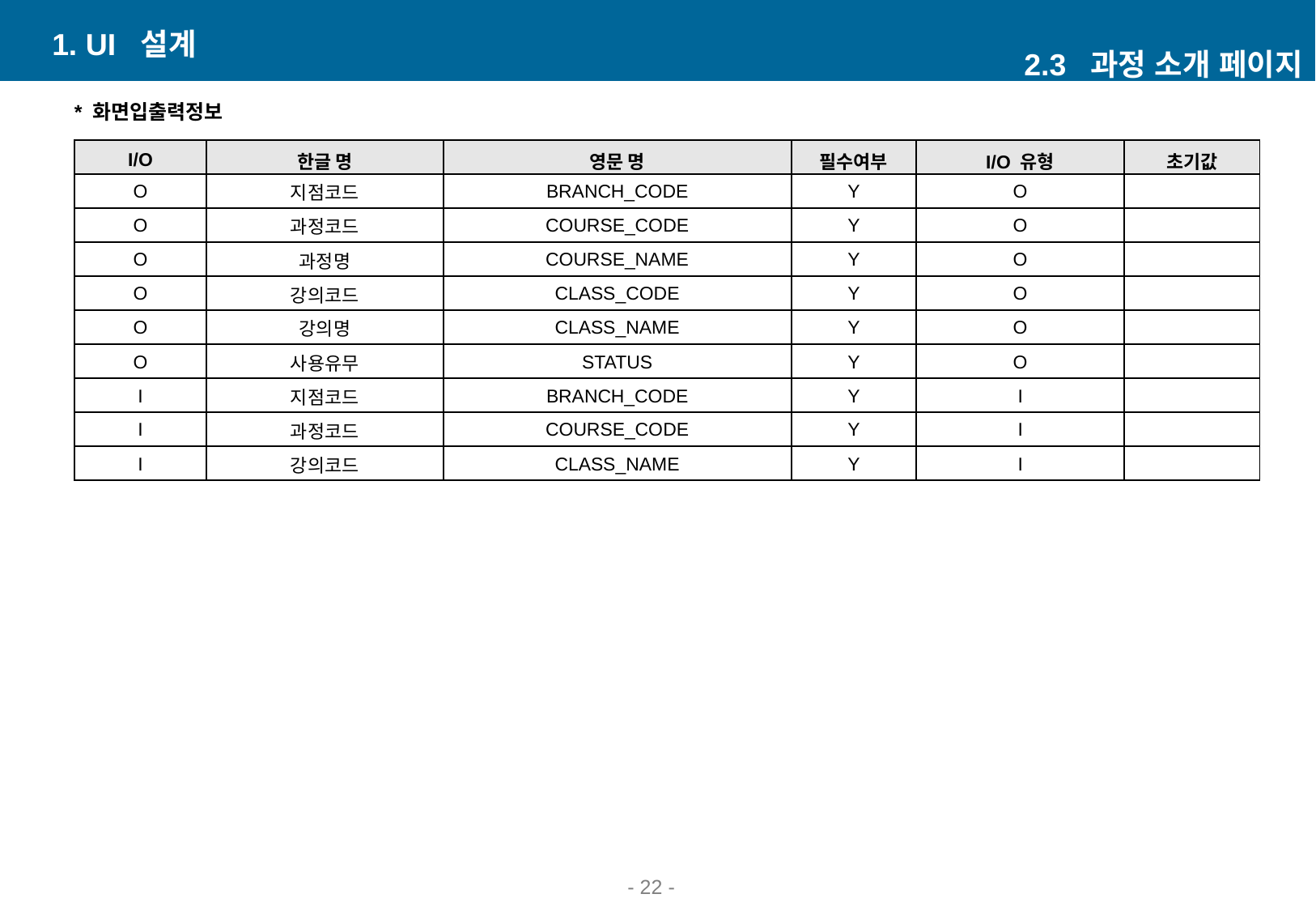

1. UI  설계
2.3  과정 소개 페이지
* 화면입출력정보
| I/O | 한글 명 | 영문 명 | 필수여부 | I/O 유형 | 초기값 |
| --- | --- | --- | --- | --- | --- |
| O | 지점코드 | BRANCH\_CODE | Y | O |  |
| O | 과정코드 | COURSE\_CODE | Y | O |  |
| O | 과정명 | COURSE\_NAME | Y | O |  |
| O | 강의코드 | CLASS\_CODE | Y | O |  |
| O | 강의명 | CLASS\_NAME | Y | O |  |
| O | 사용유무 | STATUS | Y | O |  |
| I | 지점코드 | BRANCH\_CODE | Y | I |  |
| I | 과정코드 | COURSE\_CODE | Y | I |  |
| I | 강의코드 | CLASS\_NAME | Y | I |  |
- 22 -